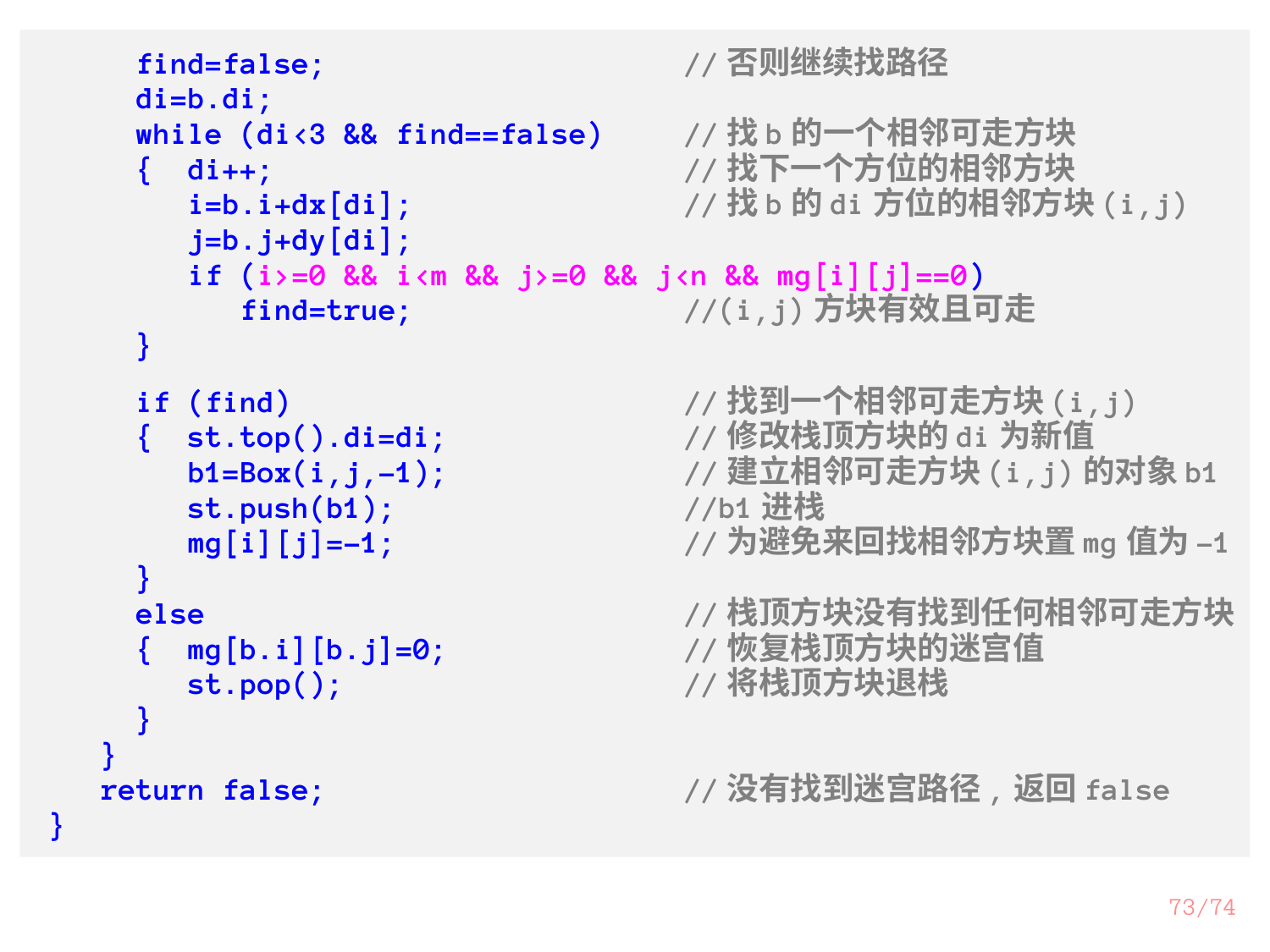

find=false;			//否则继续找路径
     di=b.di;
     while (di<3 && find==false)	//找b的一个相邻可走方块
     {  di++;				//找下一个方位的相邻方块
        i=b.i+dx[di];			//找b的di方位的相邻方块(i,j)
        j=b.j+dy[di];
        if (i>=0 && i<m && j>=0 && j<n && mg[i][j]==0)
           find=true;			//(i,j)方块有效且可走
     }
     if (find)				//找到一个相邻可走方块(i,j)
     {  st.top().di=di;		//修改栈顶方块的di为新值
        b1=Box(i,j,-1);		//建立相邻可走方块(i,j)的对象b1
        st.push(b1);			//b1进栈
        mg[i][j]=-1;			//为避免来回找相邻方块置mg值为-1
     }
     else				//栈顶方块没有找到任何相邻可走方块
     {  mg[b.i][b.j]=0;		//恢复栈顶方块的迷宫值
        st.pop();			//将栈顶方块退栈
     }
   }
   return false;			//没有找到迷宫路径,返回false
}
73/74